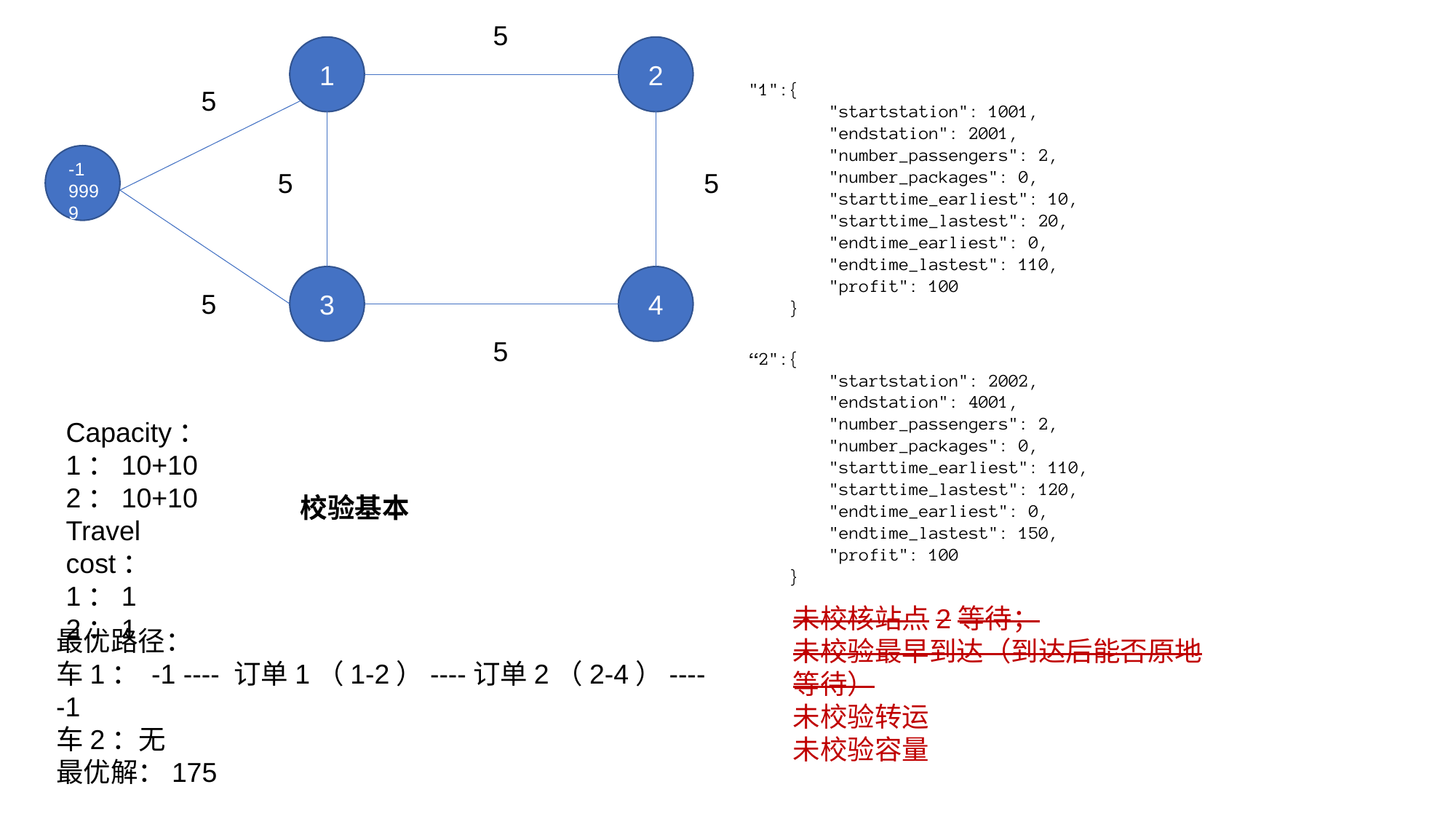

5
2
1
5

-1
9999
5
5
3
4
5
5
"1":{
        "startstation": 1001,
        "endstation": 2001,
        "number_passengers": 2,
        "number_packages": 0,
        "starttime_earliest": 10,
        "starttime_lastest": 20,
        "endtime_earliest": 0,
        "endtime_lastest": 110,
        "profit": 100
    }
“2":{
        "startstation": 2002,
        "endstation": 4001,
        "number_passengers": 2,
        "number_packages": 0,
        "starttime_earliest": 110,
        "starttime_lastest": 120,
        "endtime_earliest": 0,
        "endtime_lastest": 150,
        "profit": 100
    }
Capacity：
1：10+10
2：10+10
Travel cost：
1：1
2：1
校验基本
未校核站点2等待；
未校验最早到达（到达后能否原地等待）
未校验转运
未校验容量
最优路径：
车1： -1 ---- 订单1（1-2）----订单2（2-4）---- -1
车2：无
最优解：175